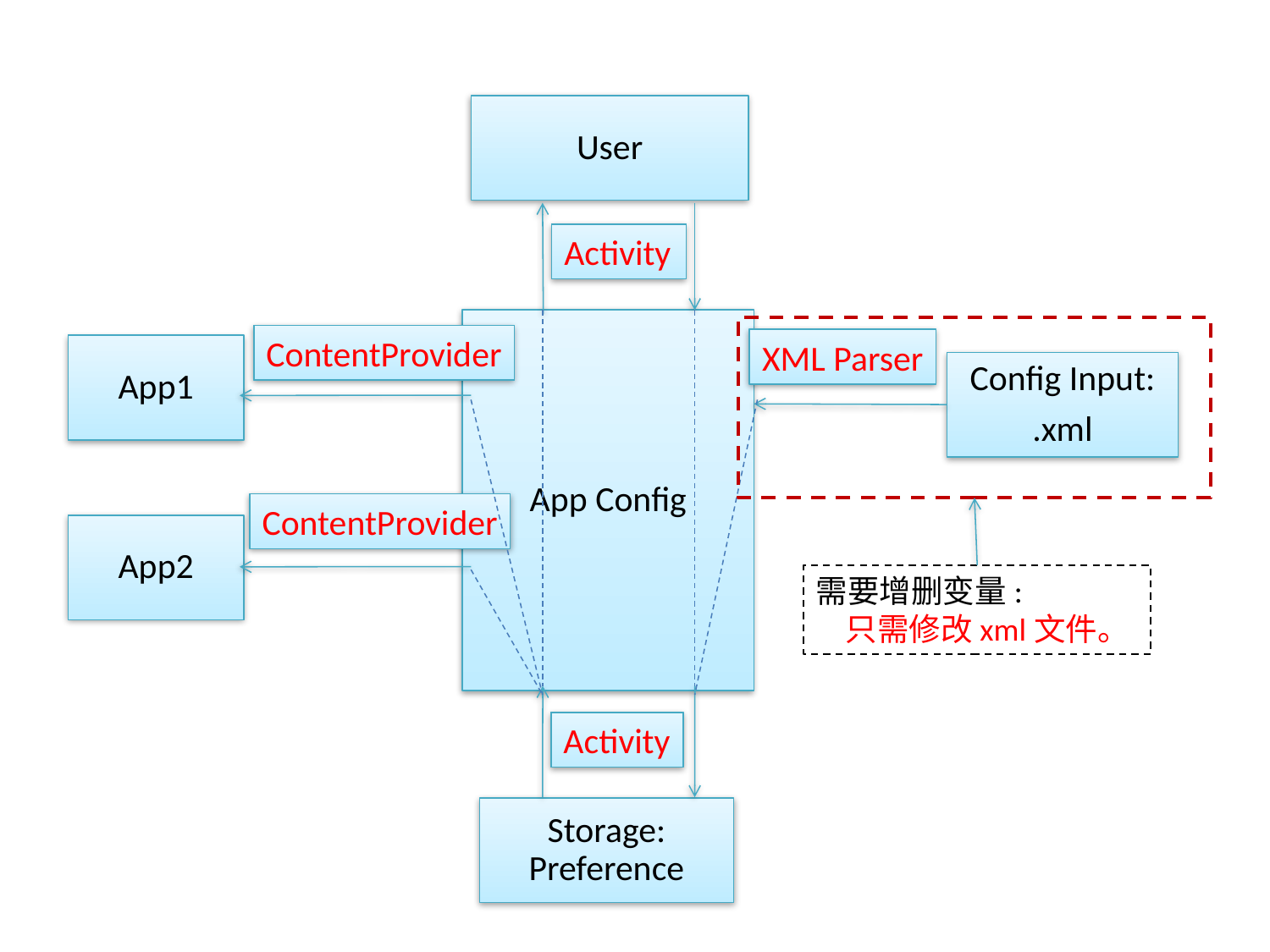

User
Activity
App Config

ContentProvider
XML Parser
App1
Config Input:
.xml
ContentProvider
App2
需要增删变量:
   只需修改xml文件。
Activity
Storage: Preference